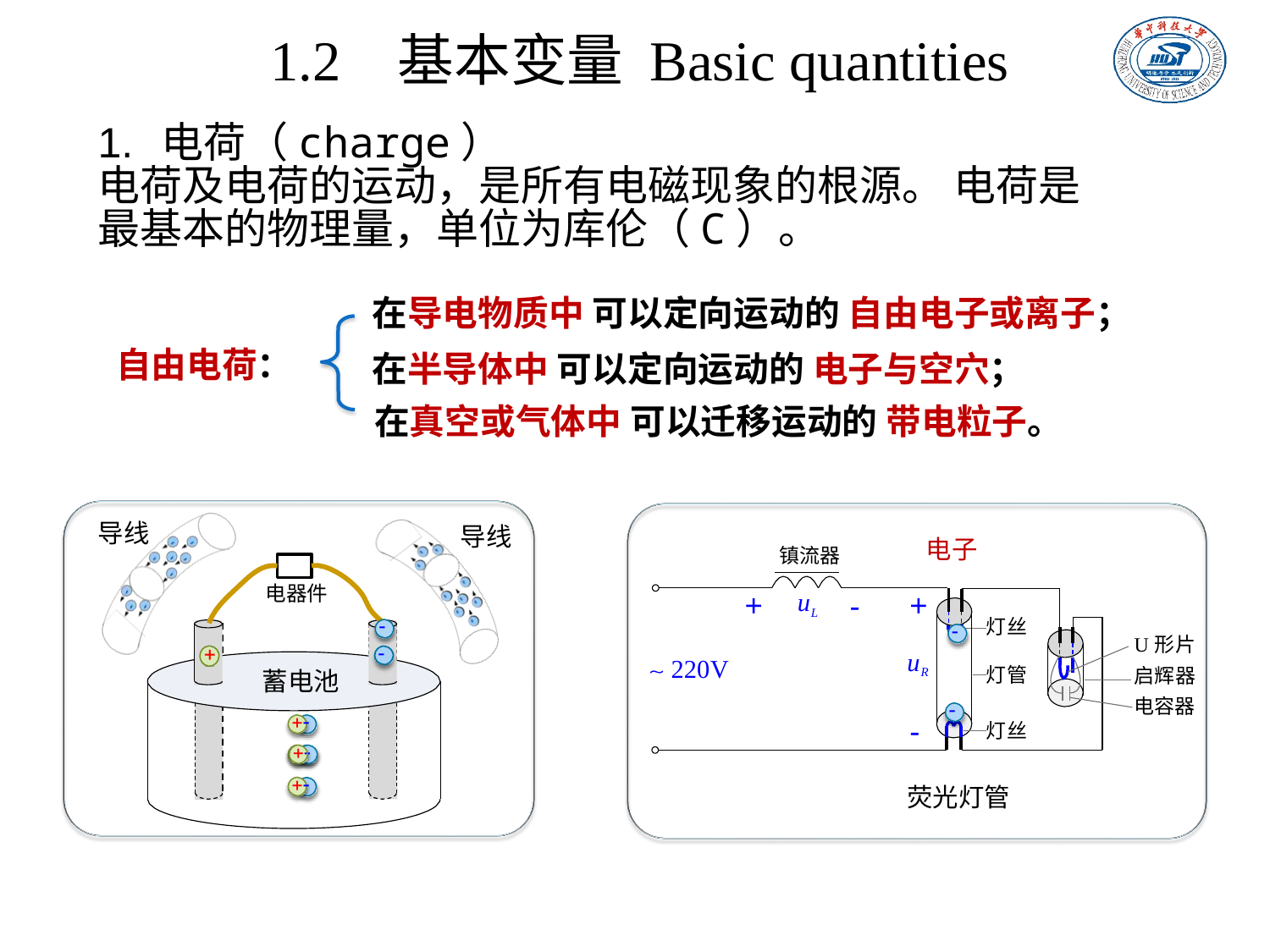

1.2   基本变量 Basic quantities
电荷（charge）
电荷及电荷的运动，是所有电磁现象的根源。 电荷是最基本的物理量，单位为库伦（C）。
在导电物质中 可以定向运动的 自由电子或离子； 在半导体中 可以定向运动的 电子与空穴；

在真空或气体中 可以迁移运动的 带电粒子。

自由电荷：

导线
导线

电器件
−

+
−

蓄电池

+−

+−

+−

电子
镇流器

uL
+
+
-

灯丝

−

U形片 启辉器 电容器

uR

220V

灯管

−

-
灯丝

荧光灯管